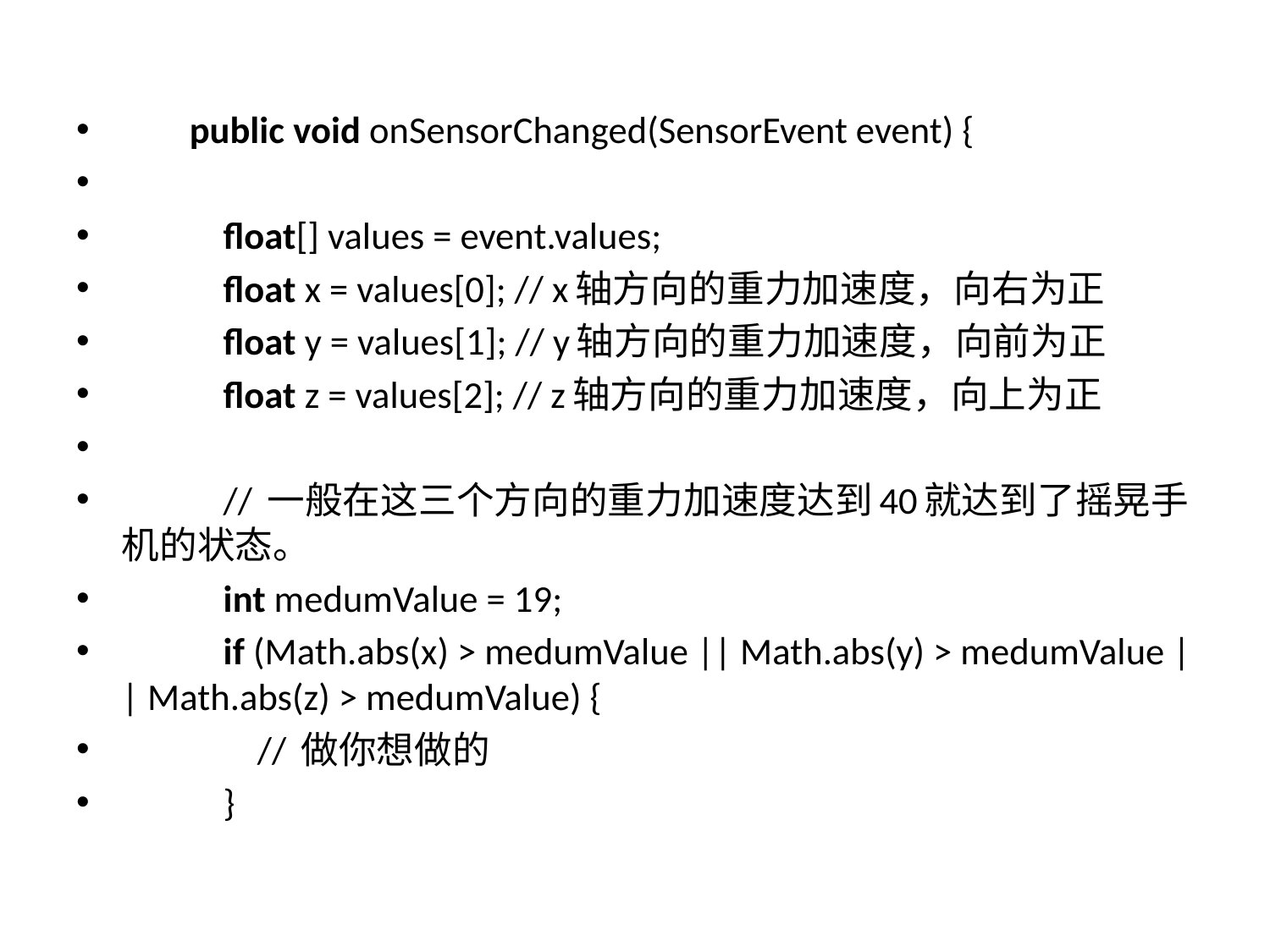

public void onSensorChanged(SensorEvent event) {

            float[] values = event.values;
            float x = values[0]; // x轴方向的重力加速度，向右为正
            float y = values[1]; // y轴方向的重力加速度，向前为正
            float z = values[2]; // z轴方向的重力加速度，向上为正

            // 一般在这三个方向的重力加速度达到40就达到了摇晃手机的状态。
            int medumValue = 19;
            if (Math.abs(x) > medumValue || Math.abs(y) > medumValue || Math.abs(z) > medumValue) {
                // 做你想做的
            }